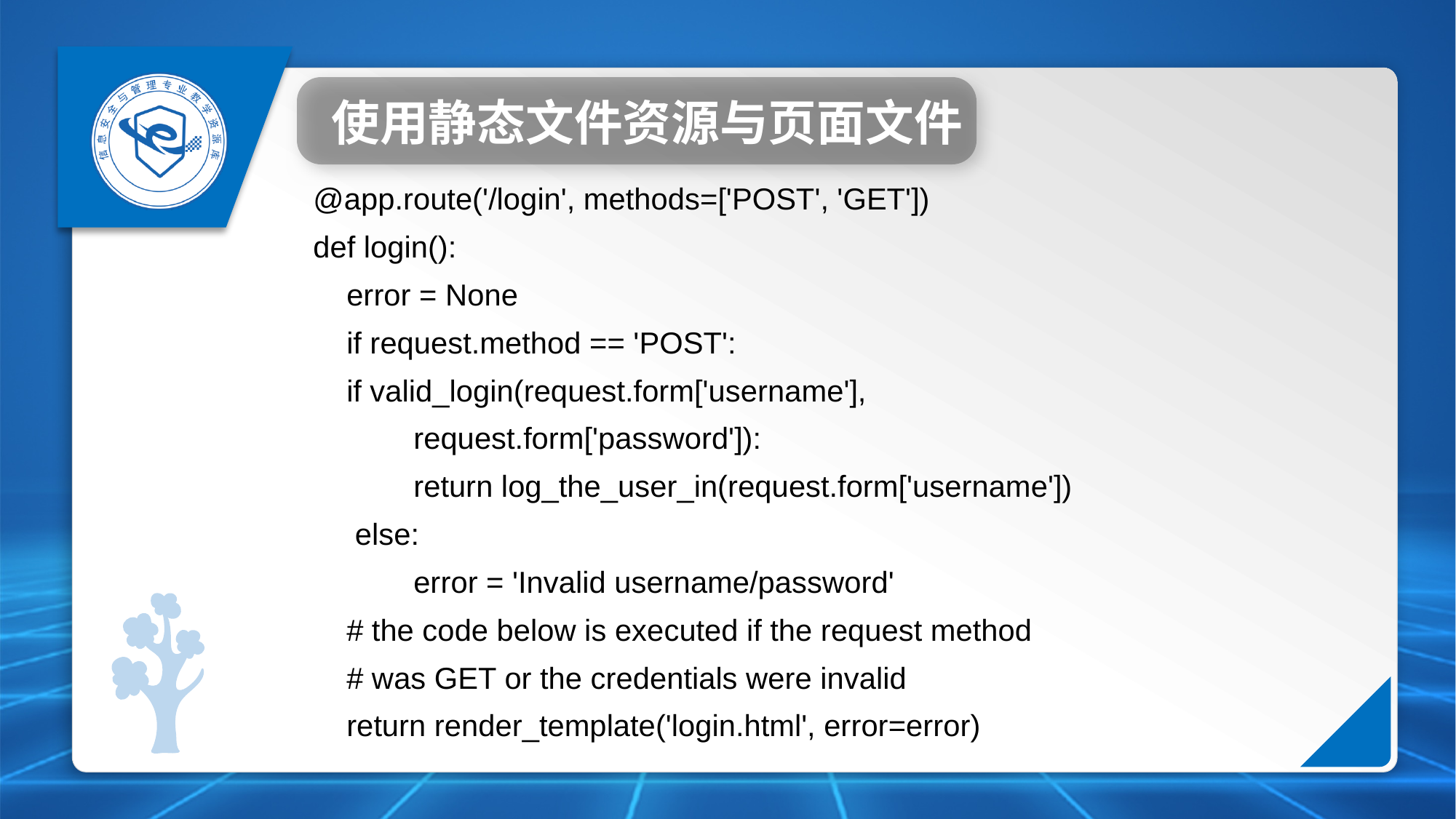

使用静态文件资源与页面文件
@app.route('/login', methods=['POST', 'GET'])
def login():
    error = None
    if request.method == 'POST':
    if valid_login(request.form['username'],
            request.form['password']):
            return log_the_user_in(request.form['username'])
     else:
            error = 'Invalid username/password'
    # the code below is executed if the request method
    # was GET or the credentials were invalid
    return render_template('login.html', error=error)